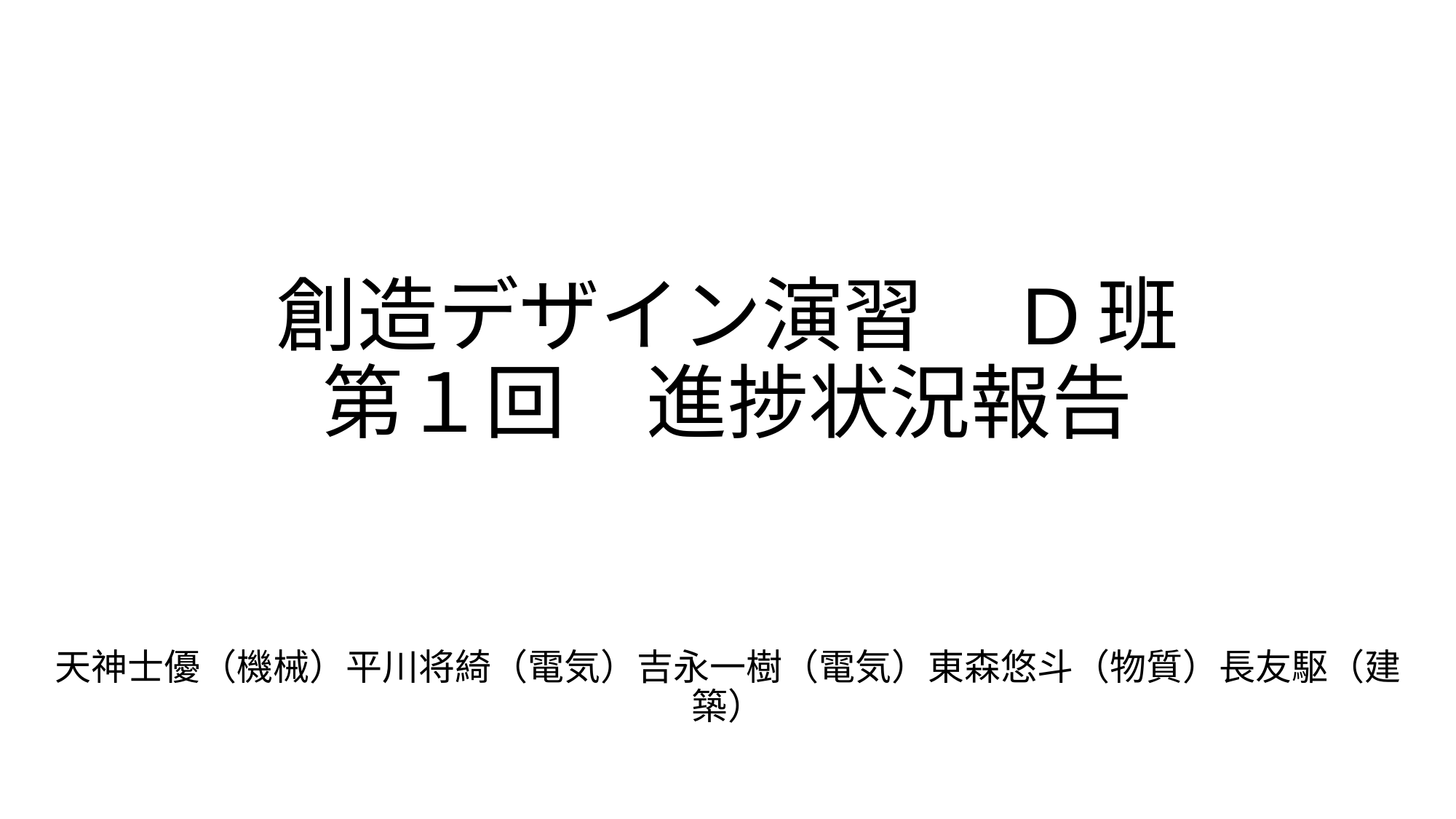

# 創造デザイン演習　D班 第１回　進捗状況報告
天神士優（機械）平川将綺（電気）吉永一樹（電気）東森悠斗（物質）長友駆（建築）